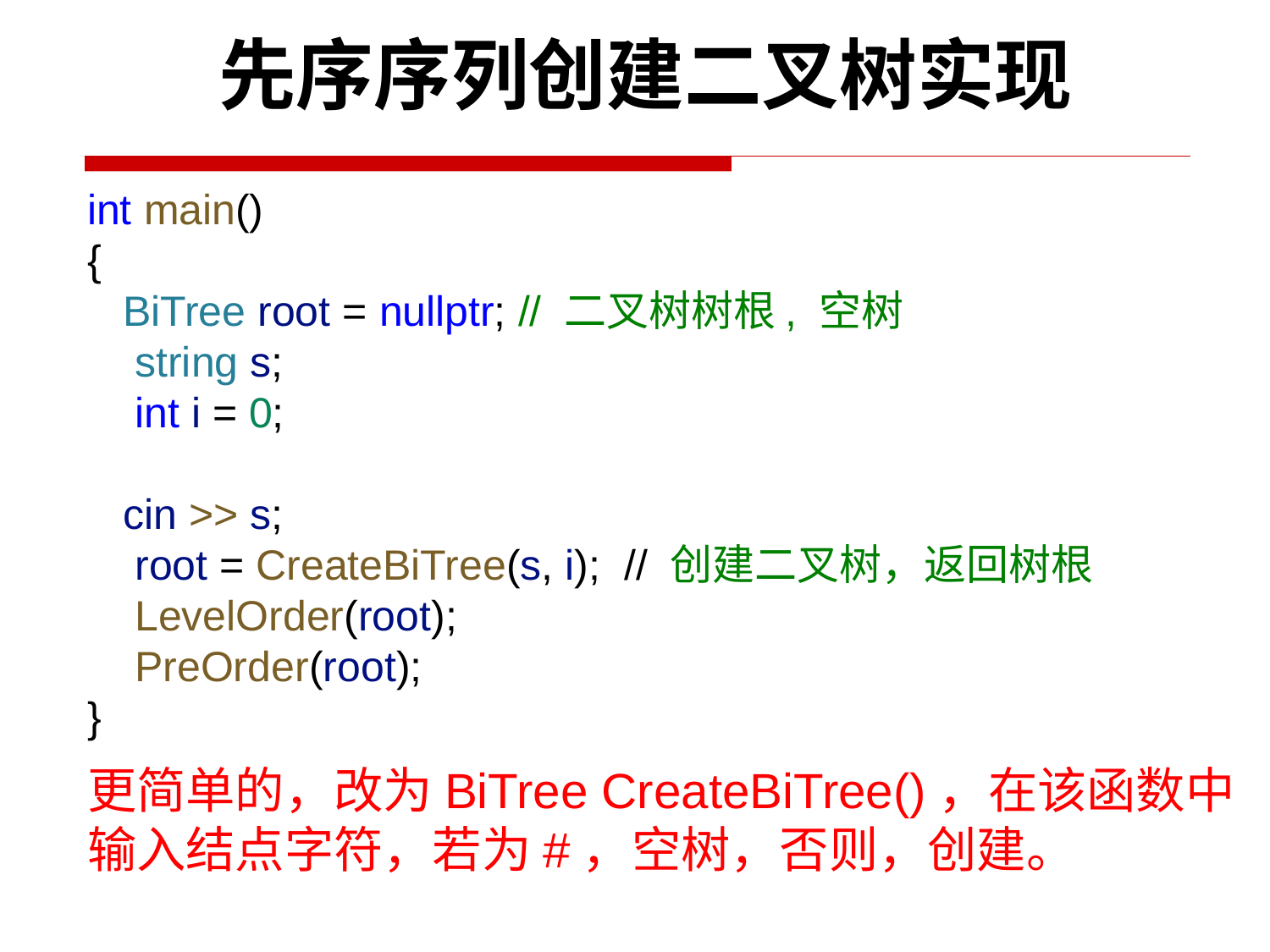

先序序列创建二叉树实现
int main()
{
   BiTree root = nullptr; // 二叉树树根, 空树
    string s;
    int i = 0;

   cin >> s;
    root = CreateBiTree(s, i);  // 创建二叉树，返回树根
    LevelOrder(root);
    PreOrder(root);
}
更简单的，改为BiTree CreateBiTree()，在该函数中输入结点字符，若为#，空树，否则，创建。